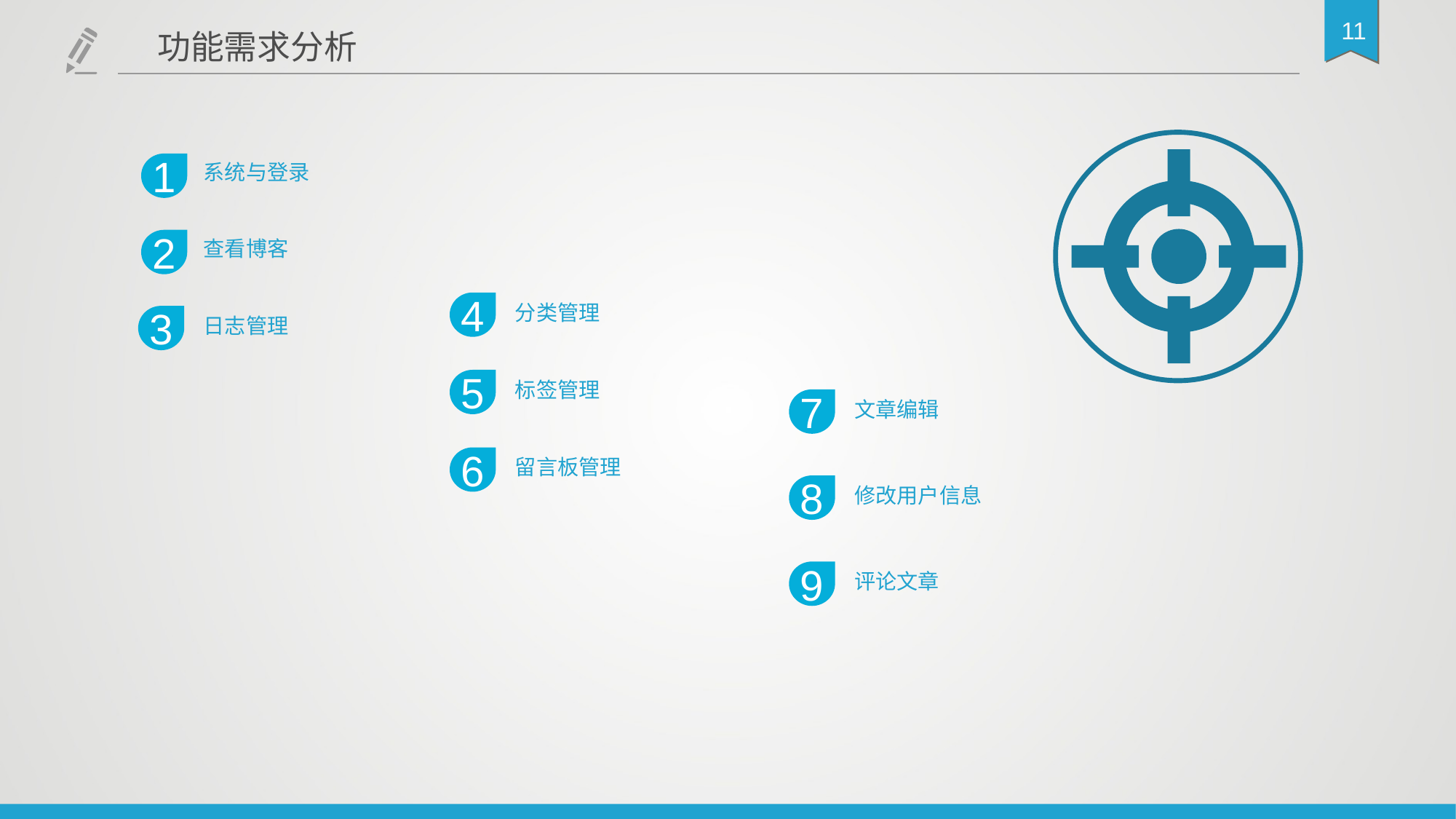

功能需求分析

1
系统与登录
2
查看博客
4
分类管理
3
日志管理
5
标签管理
7
文章编辑
6
留言板管理
8
修改用户信息
9
评论文章